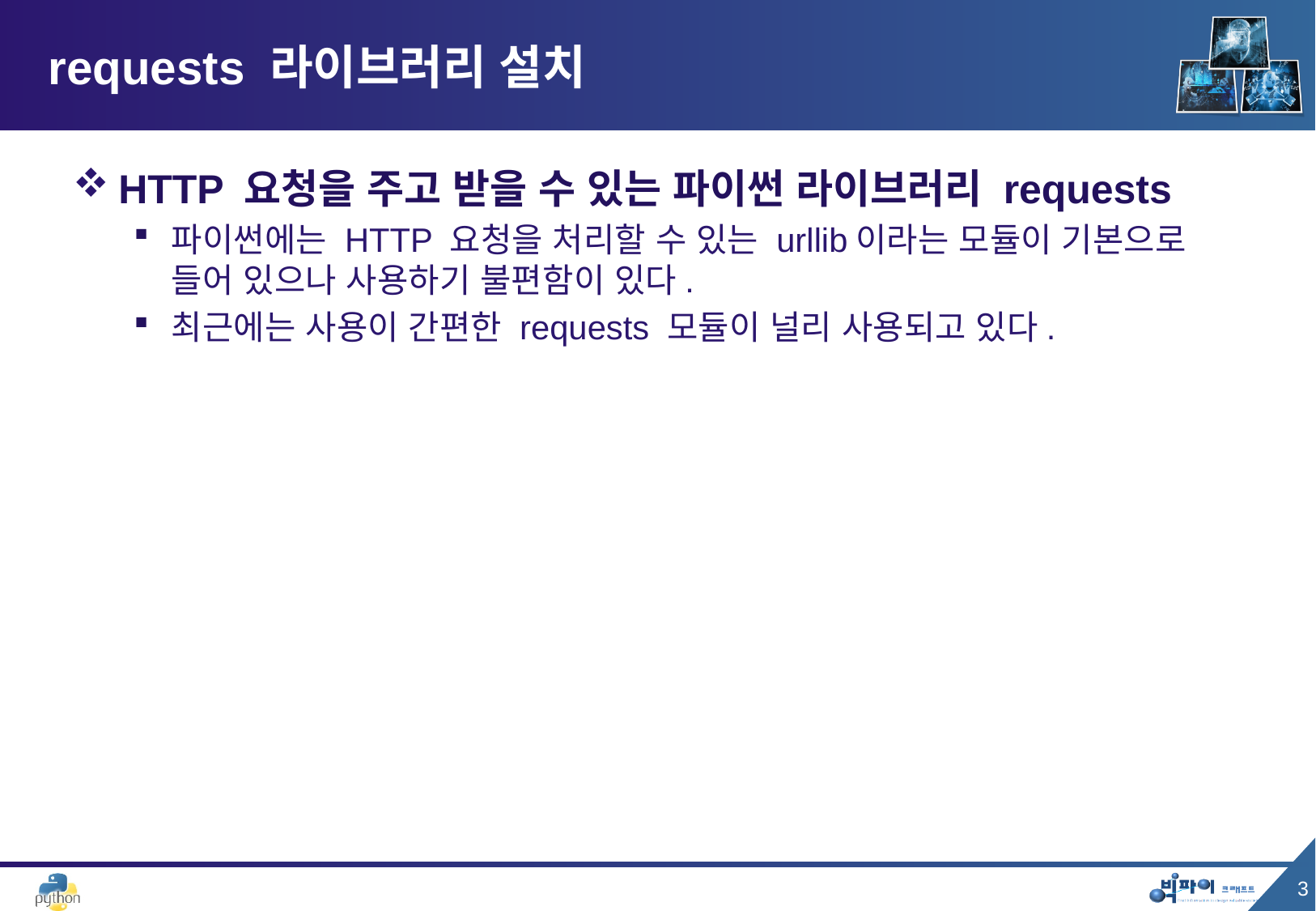

# requests 라이브러리 설치
HTTP 요청을 주고 받을 수 있는 파이썬 라이브러리 requests
파이썬에는 HTTP 요청을 처리할 수 있는 urllib이라는 모듈이 기본으로 들어 있으나 사용하기 불편함이 있다.
최근에는 사용이 간편한 requests 모듈이 널리 사용되고 있다.